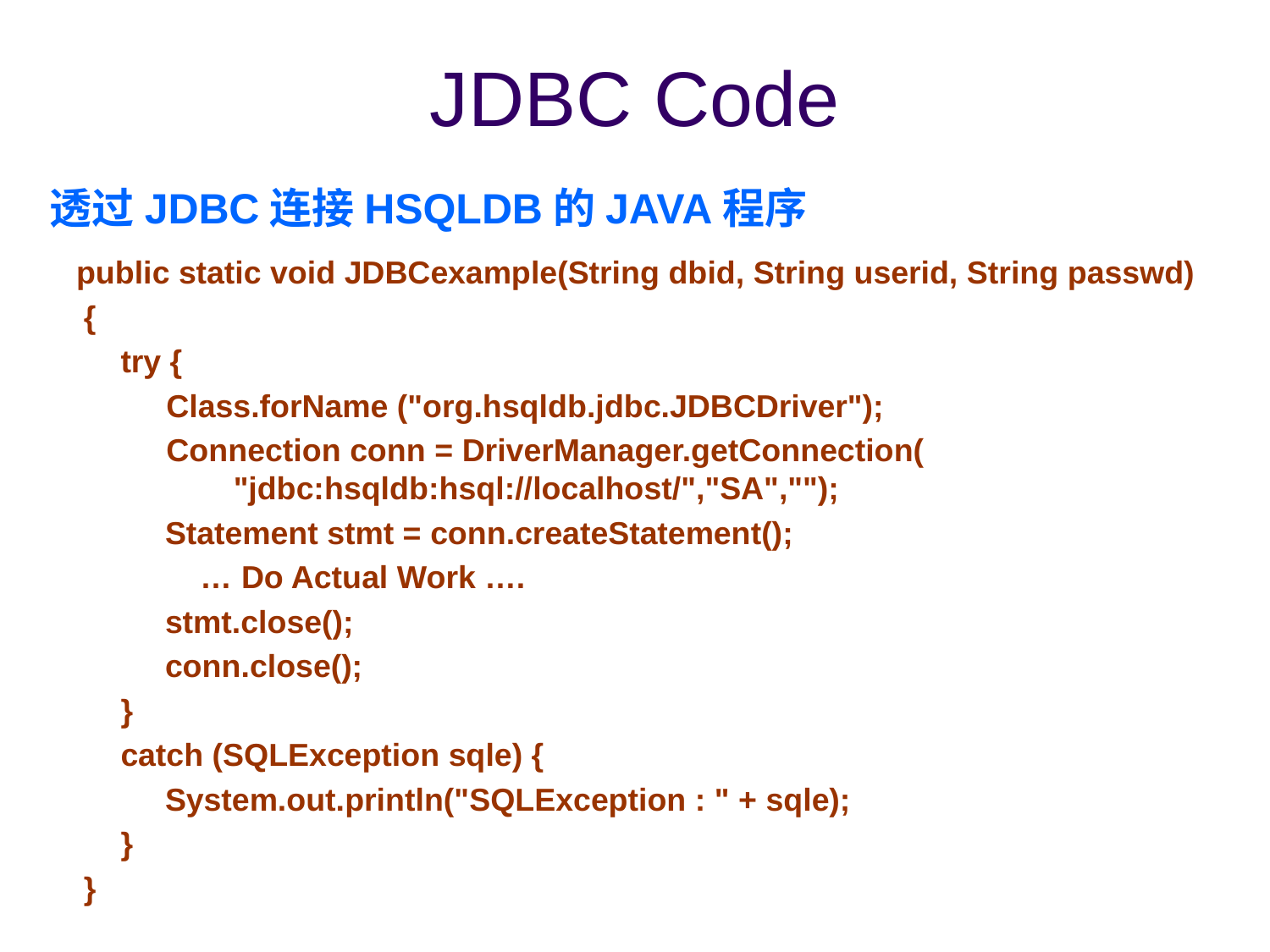

# JDBC Code
透过JDBC连接HSQLDB的JAVA程序
public static void JDBCexample(String dbid, String userid, String passwd)
        {
     try {
   Class.forName ("org.hsqldb.jdbc.JDBCDriver");
   Connection conn = DriverManager.getConnection(
       "jdbc:hsqldb:hsql://localhost/","SA","");
          Statement stmt = conn.createStatement();
              … Do Actual Work ….
          stmt.close();
          conn.close();
     }
     catch (SQLException sqle) {
          System.out.println("SQLException : " + sqle);
     }
        }